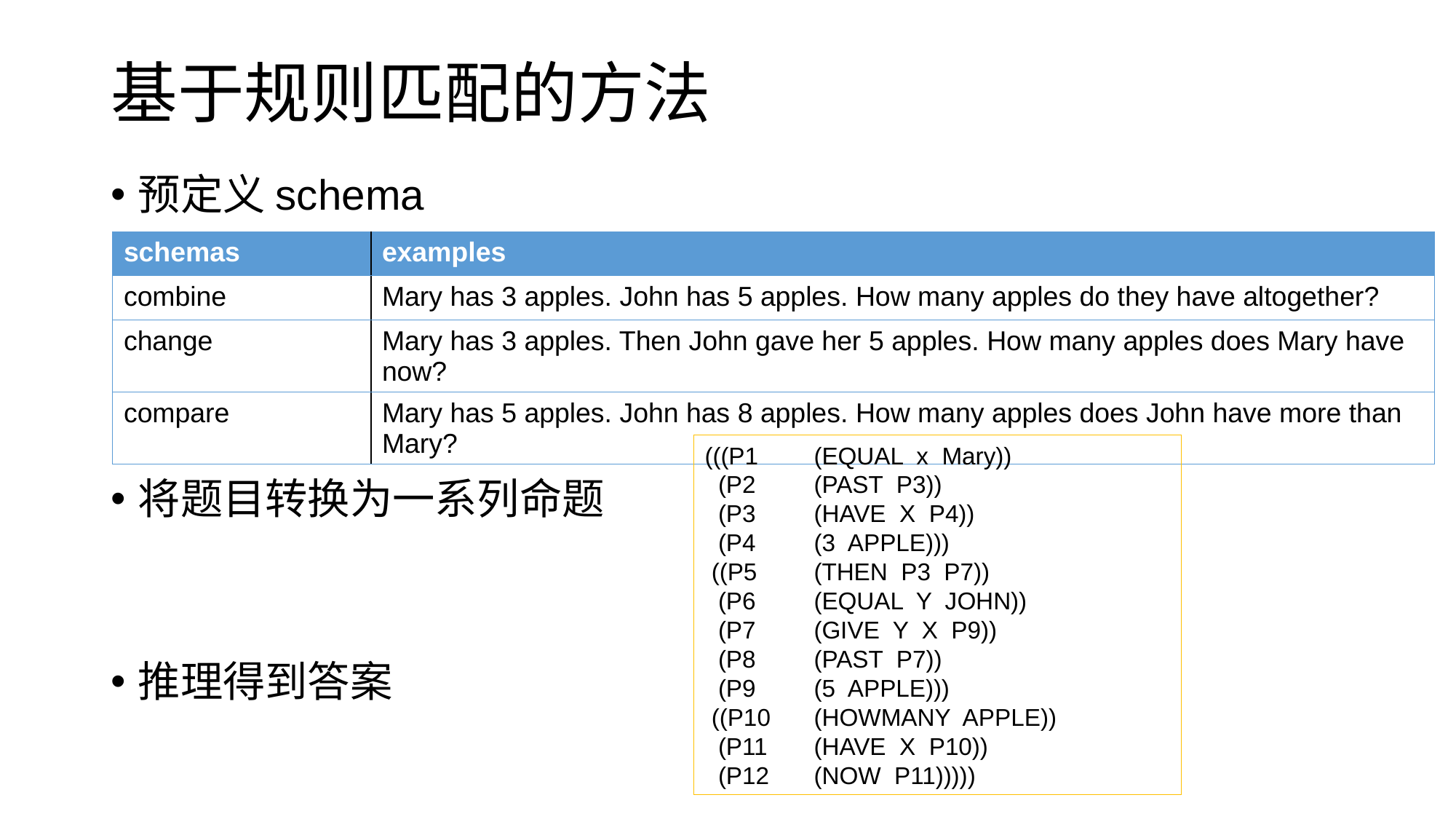

# 基于规则匹配的方法
预定义schema

将题目转换为一系列命题

推理得到答案
| schemas | examples |
| --- | --- |
| combine | Mary has 3 apples. John has 5 apples. How many apples do they have altogether? |
| change | Mary has 3 apples. Then John gave her 5 apples. How many apples does Mary have now? |
| compare | Mary has 5 apples. John has 8 apples. How many apples does John have more than Mary? |
(((P1	(EQUAL  x  Mary))
  (P2	(PAST  P3))
  (P3	(HAVE  X  P4))
  (P4	(3  APPLE)))
 ((P5	(THEN  P3  P7))
  (P6	(EQUAL  Y  JOHN))
  (P7	(GIVE  Y  X  P9))
  (P8	(PAST  P7))
  (P9	(5  APPLE)))
 ((P10	(HOWMANY  APPLE))
  (P11	(HAVE  X  P10))
  (P12	(NOW  P11)))))